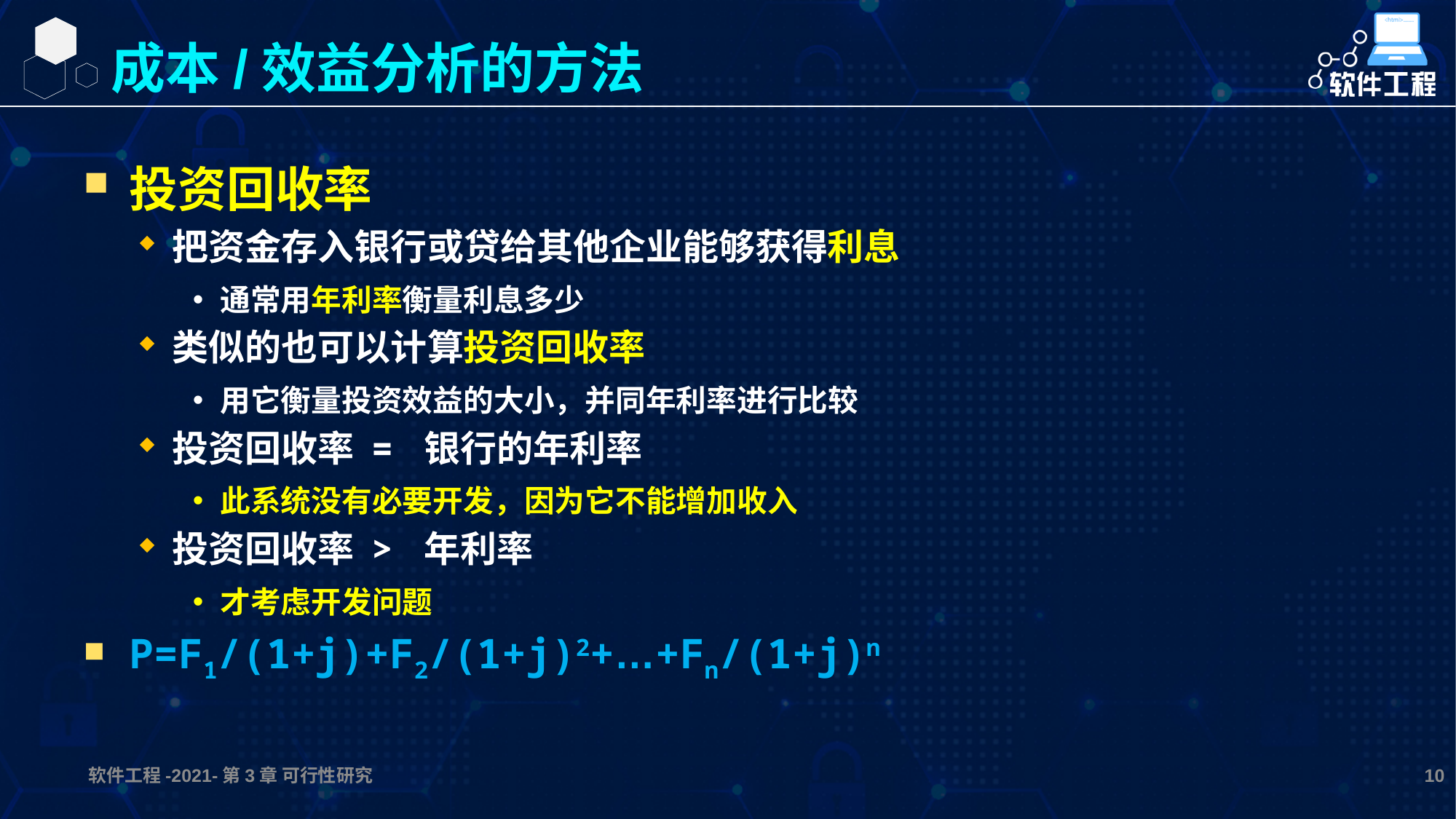

成本/效益分析的方法
投资回收率
把资金存入银行或贷给其他企业能够获得利息
通常用年利率衡量利息多少
类似的也可以计算投资回收率
用它衡量投资效益的大小，并同年利率进行比较
投资回收率 = 银行的年利率
此系统没有必要开发，因为它不能增加收入
投资回收率 > 年利率
才考虑开发问题
P=F1/(1+j)+F2/(1+j)2+…+Fn/(1+j)n
软件工程-2021-第3章 可行性研究
10